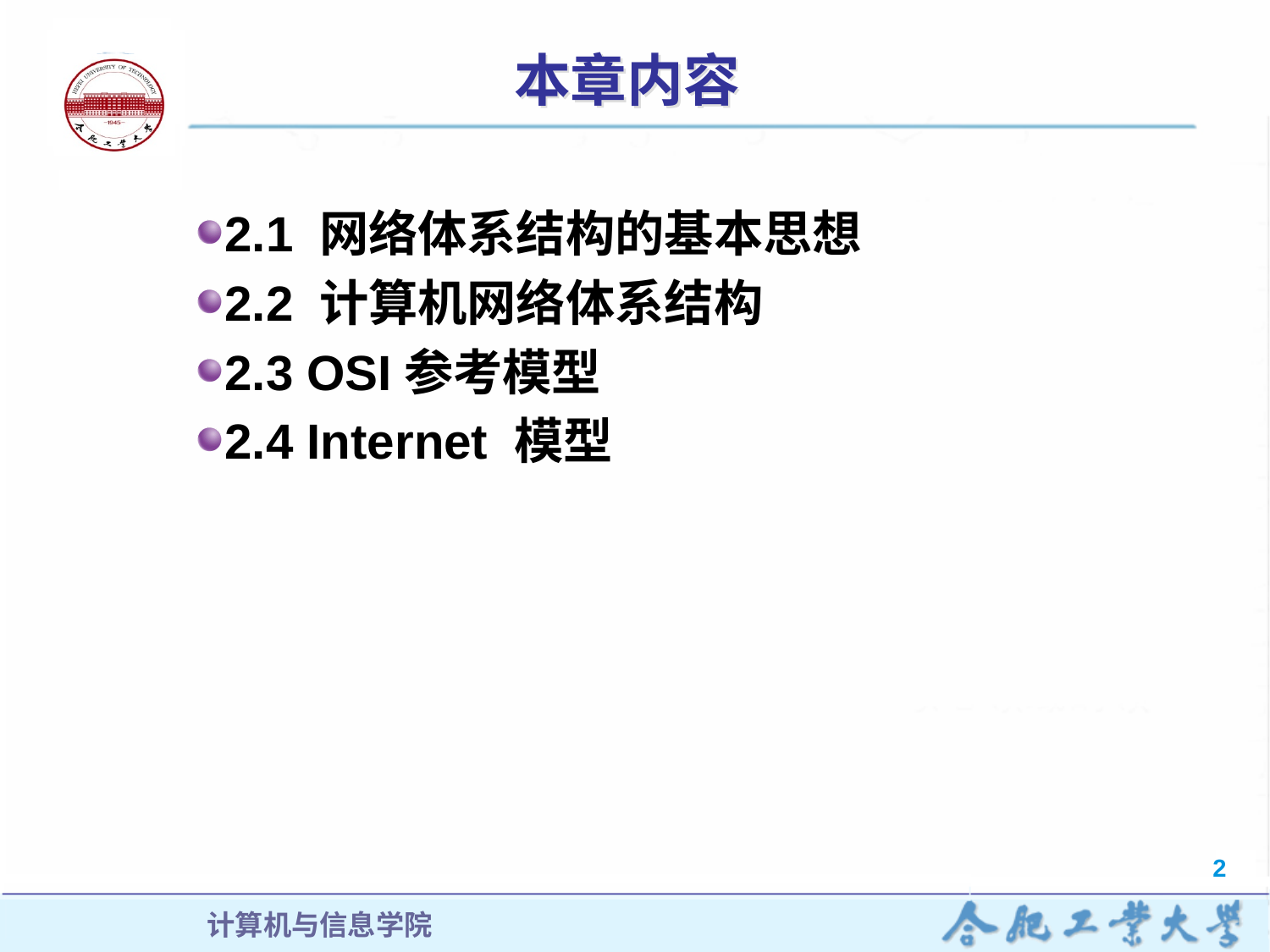

# 本章内容
2.1 网络体系结构的基本思想
2.2 计算机网络体系结构
2.3 OSI参考模型
2.4 Internet 模型